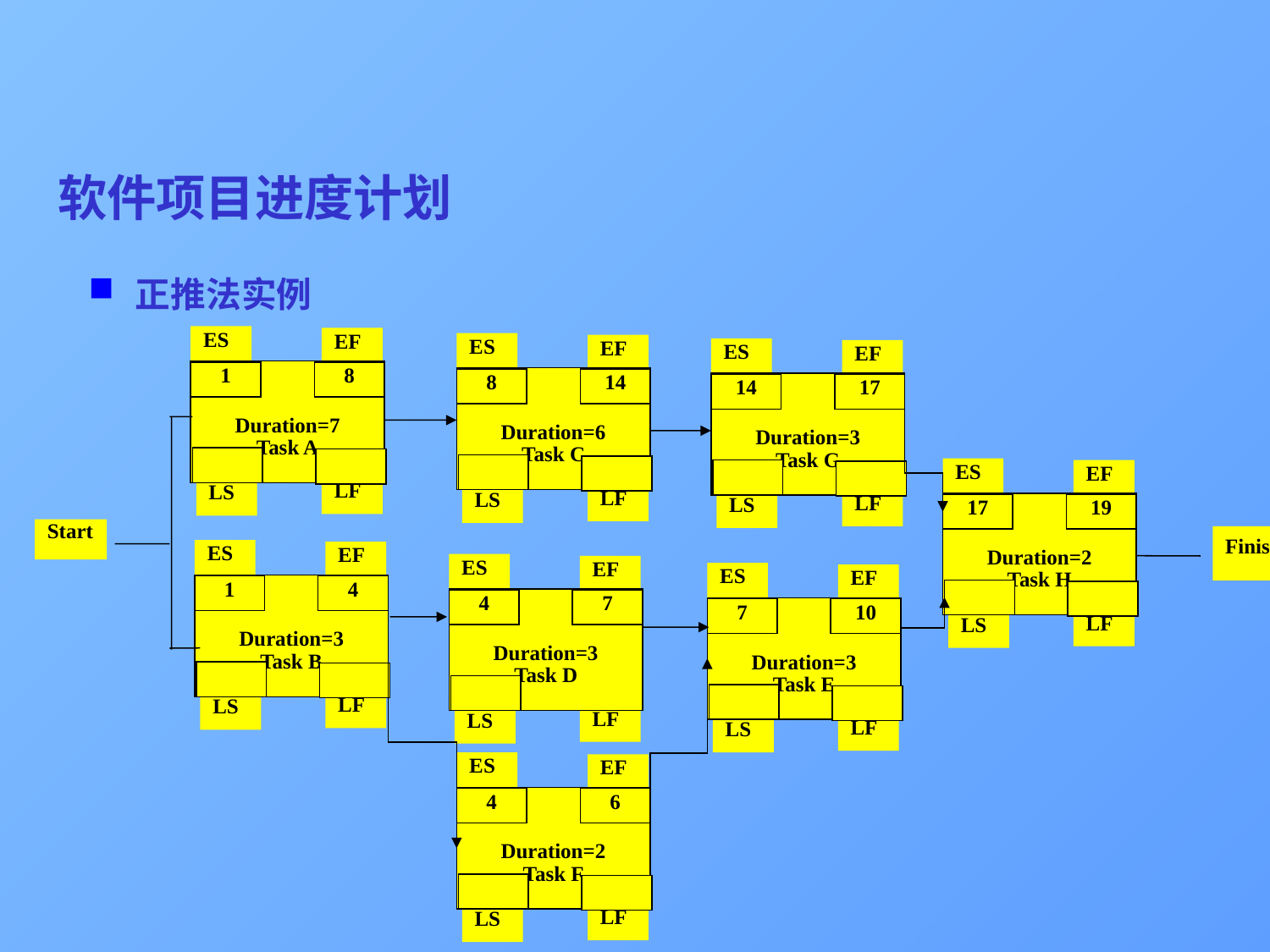

# 软件项目进度计划
正推法实例
ES
EF
ES
EF
ES
EF

Duration=7
Task A
1
8

Duration=6
Task C
8
14

Duration=3
Task G
14
17

ES

EF

LF
LS
LF
LS
LF
LS

Duration=2
Task H
17
19
Finish
ES
EF

ES
EF

ES
EF

Duration=3
Task B
1
4

Duration=3
Task D
4
7

Duration=3
Task E
7
10
LF
LS

LF
LS
LF
LS
LF
LS
ES
EF

Duration=2
Task F
4
6

LF
LS
Start